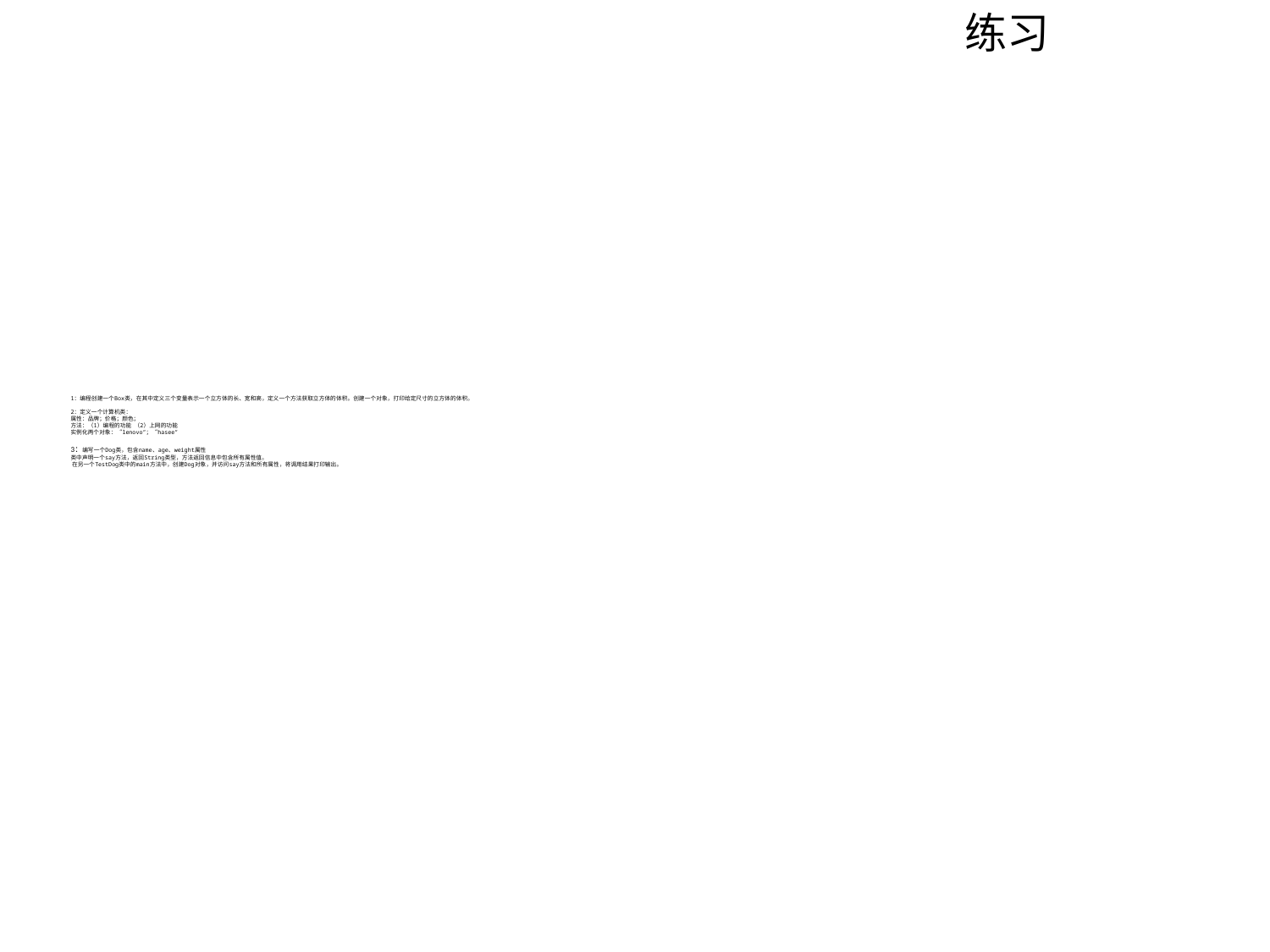

练习
# 1：编程创建一个Box类，在其中定义三个变量表示一个立方体的长、宽和高，定义一个方法获取立方体的体积。创建一个对象，打印给定尺寸的立方体的体积。 2：定义一个计算机类： 属性：品牌；价格；颜色； 方法：（1）编程的功能  （2）上网的功能 实例化两个对象：“lenovo”；“hasee” 3：编写一个Dog类，包含name、age、weight属性 类中声明一个say方法，返回String类型，方法返回信息中包含所有属性值。 在另一个TestDog类中的main方法中，创建Dog对象，并访问say方法和所有属性，将调用结果打印输出。